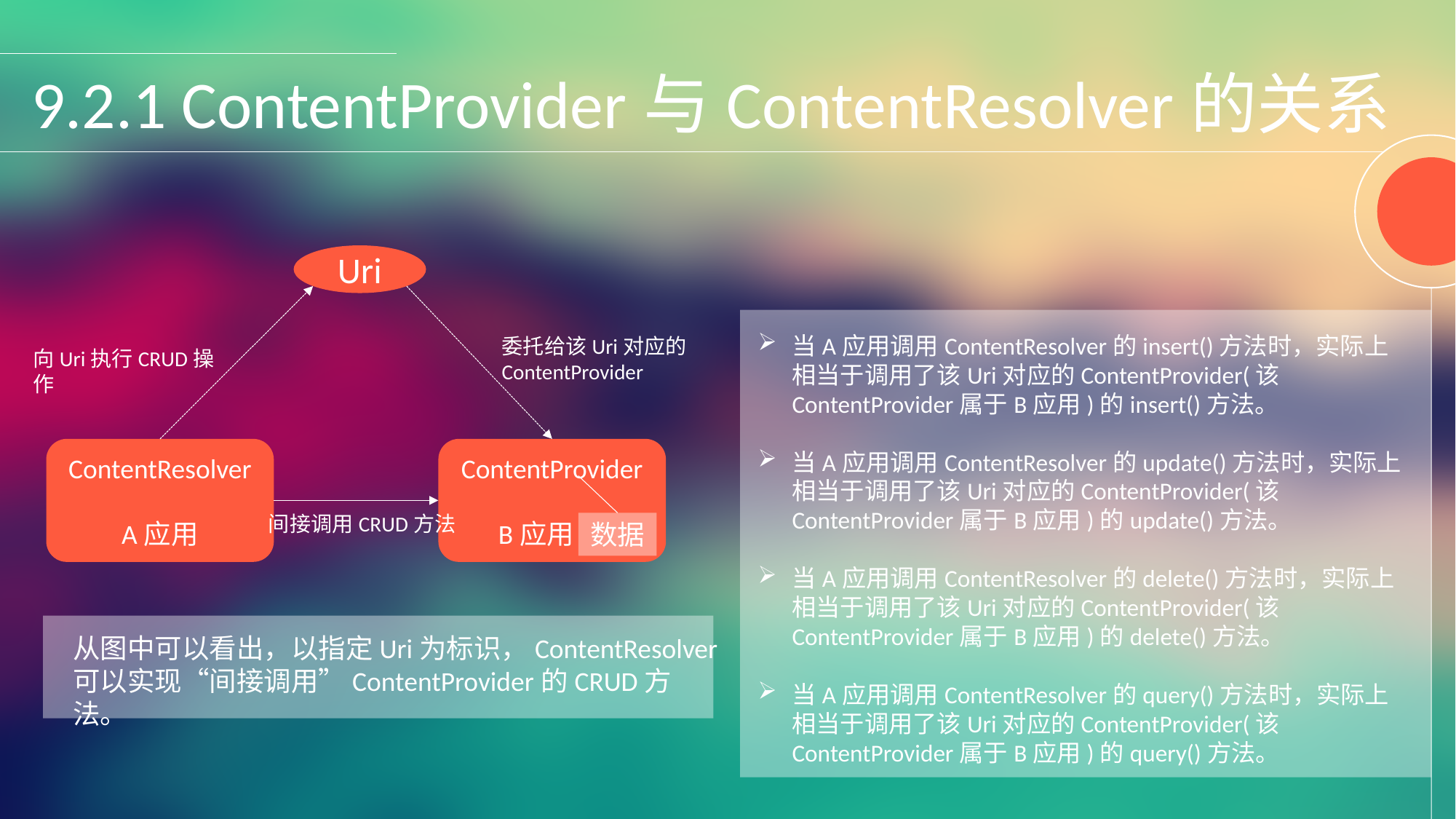

9.2.1 ContentProvider与ContentResolver的关系

Uri
委托给该Uri对应的ContentProvider
向Uri执行CRUD操作
ContentResolver

A应用
ContentProvider

       B应用
数据
间接调用CRUD方法

当A应用调用ContentResolver的insert()方法时，实际上相当于调用了该Uri对应的ContentProvider(该ContentProvider属于B应用)的insert()方法。

当A应用调用ContentResolver的update()方法时，实际上相当于调用了该Uri对应的ContentProvider(该ContentProvider属于B应用)的update()方法。

当A应用调用ContentResolver的delete()方法时，实际上相当于调用了该Uri对应的ContentProvider(该ContentProvider属于B应用)的delete()方法。

当A应用调用ContentResolver的query()方法时，实际上相当于调用了该Uri对应的ContentProvider(该ContentProvider属于B应用)的query()方法。

从图中可以看出，以指定Uri为标识，ContentResolver可以实现“间接调用”ContentProvider的CRUD方法。